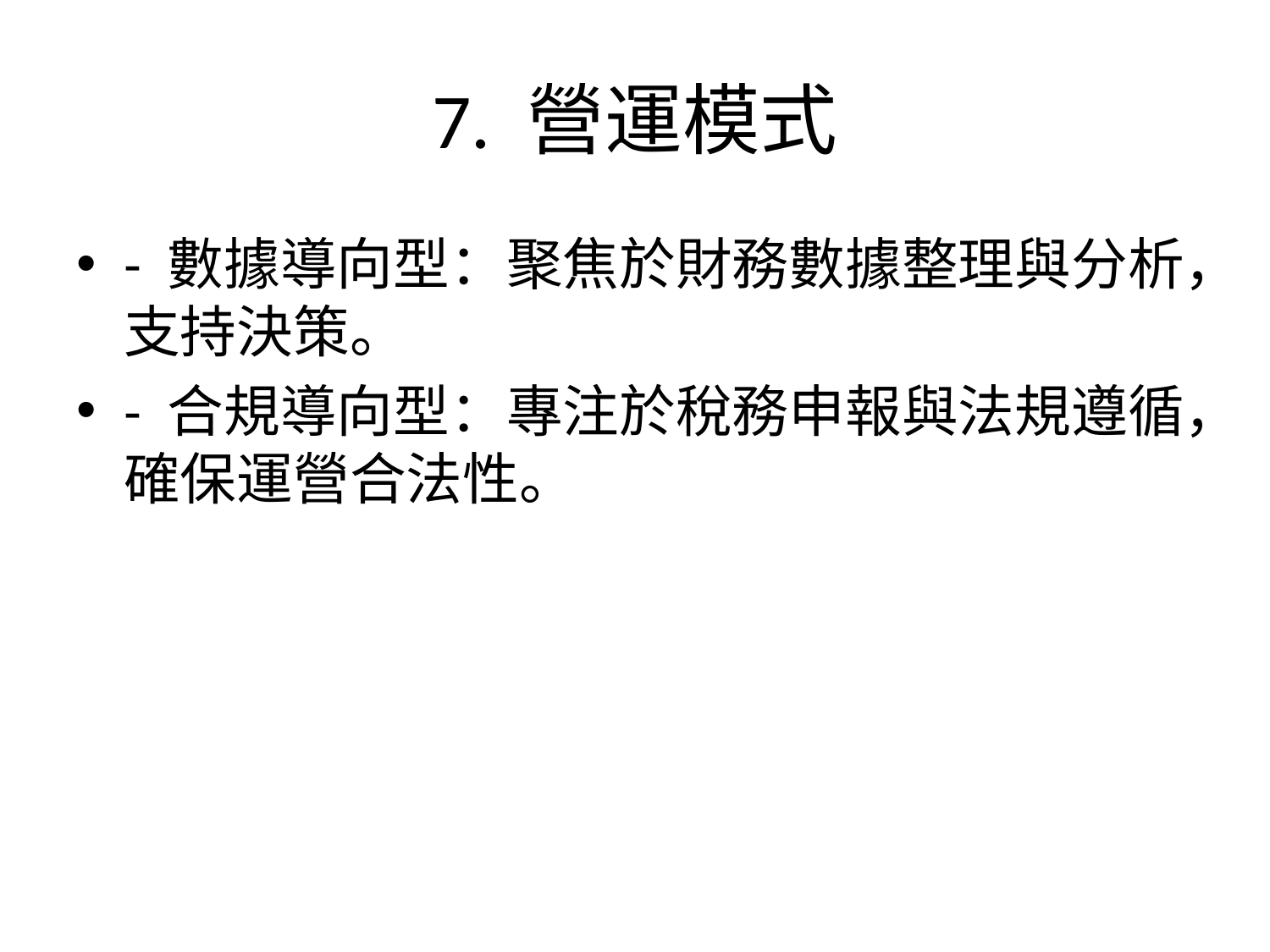

# 7. 營運模式
- 數據導向型：聚焦於財務數據整理與分析，支持決策。
- 合規導向型：專注於稅務申報與法規遵循，確保運營合法性。